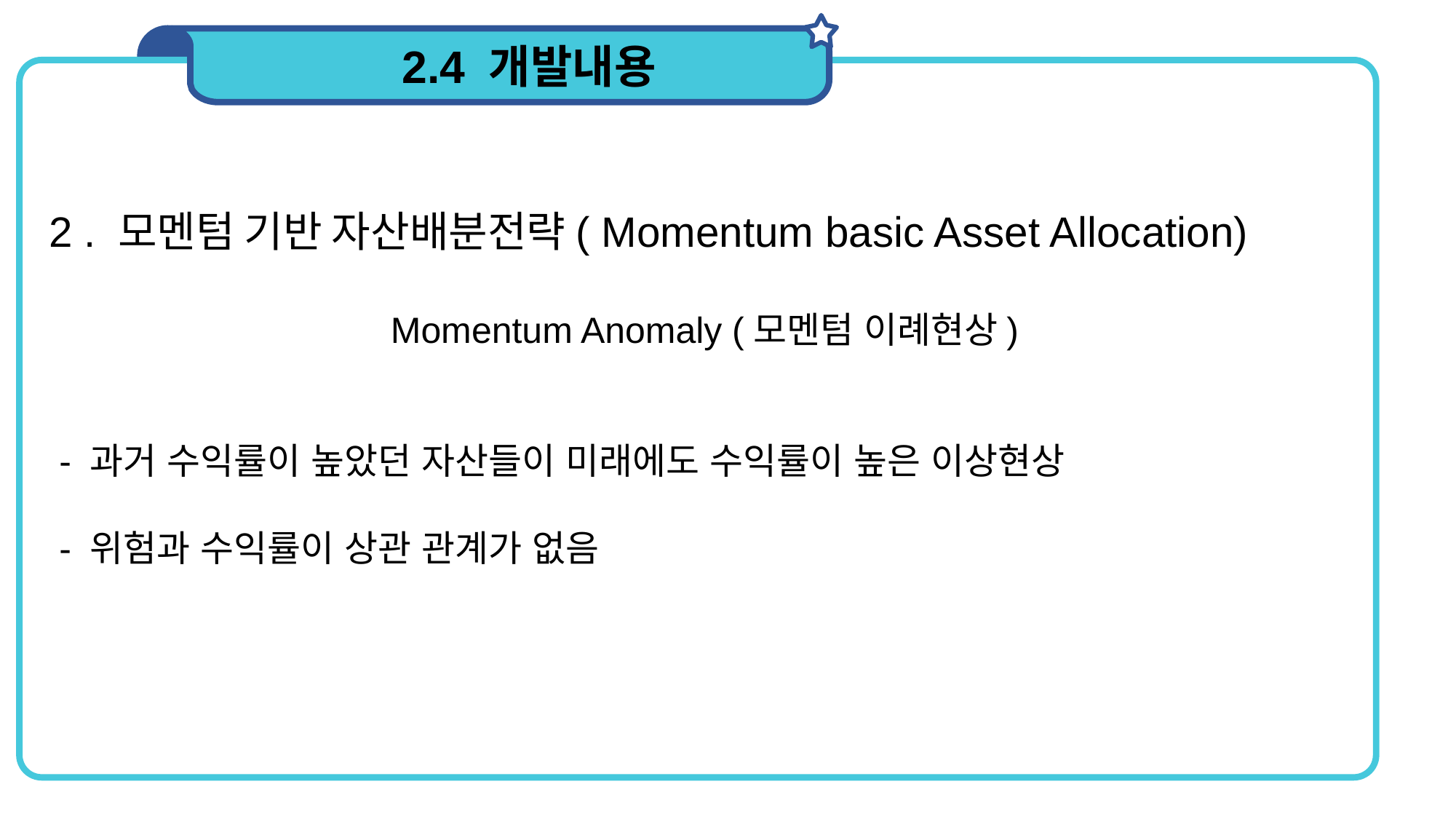

2.4 개발내용

2 . 모멘텀 기반 자산배분전략( Momentum basic Asset Allocation)

Momentum Anomaly (모멘텀 이례현상)

 - 과거 수익률이 높았던 자산들이 미래에도 수익률이 높은 이상현상

 - 위험과 수익률이 상관 관계가 없음